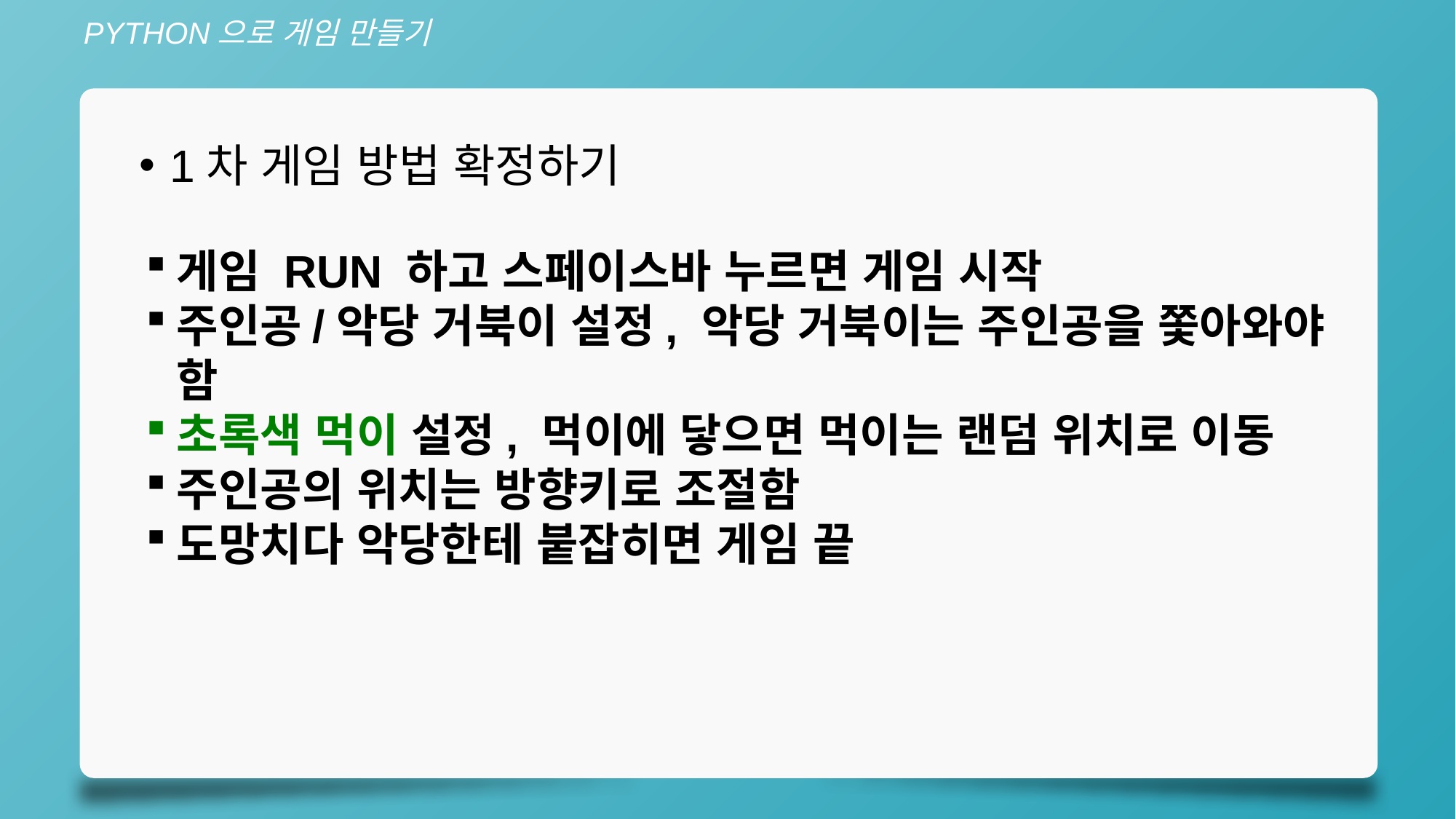

PYTHON으로 게임 만들기

1차 게임 방법 확정하기
게임 RUN 하고 스페이스바 누르면 게임 시작
주인공/악당 거북이 설정, 악당 거북이는 주인공을 쫓아와야 함
초록색 먹이 설정, 먹이에 닿으면 먹이는 랜덤 위치로 이동
주인공의 위치는 방향키로 조절함
도망치다 악당한테 붙잡히면 게임 끝